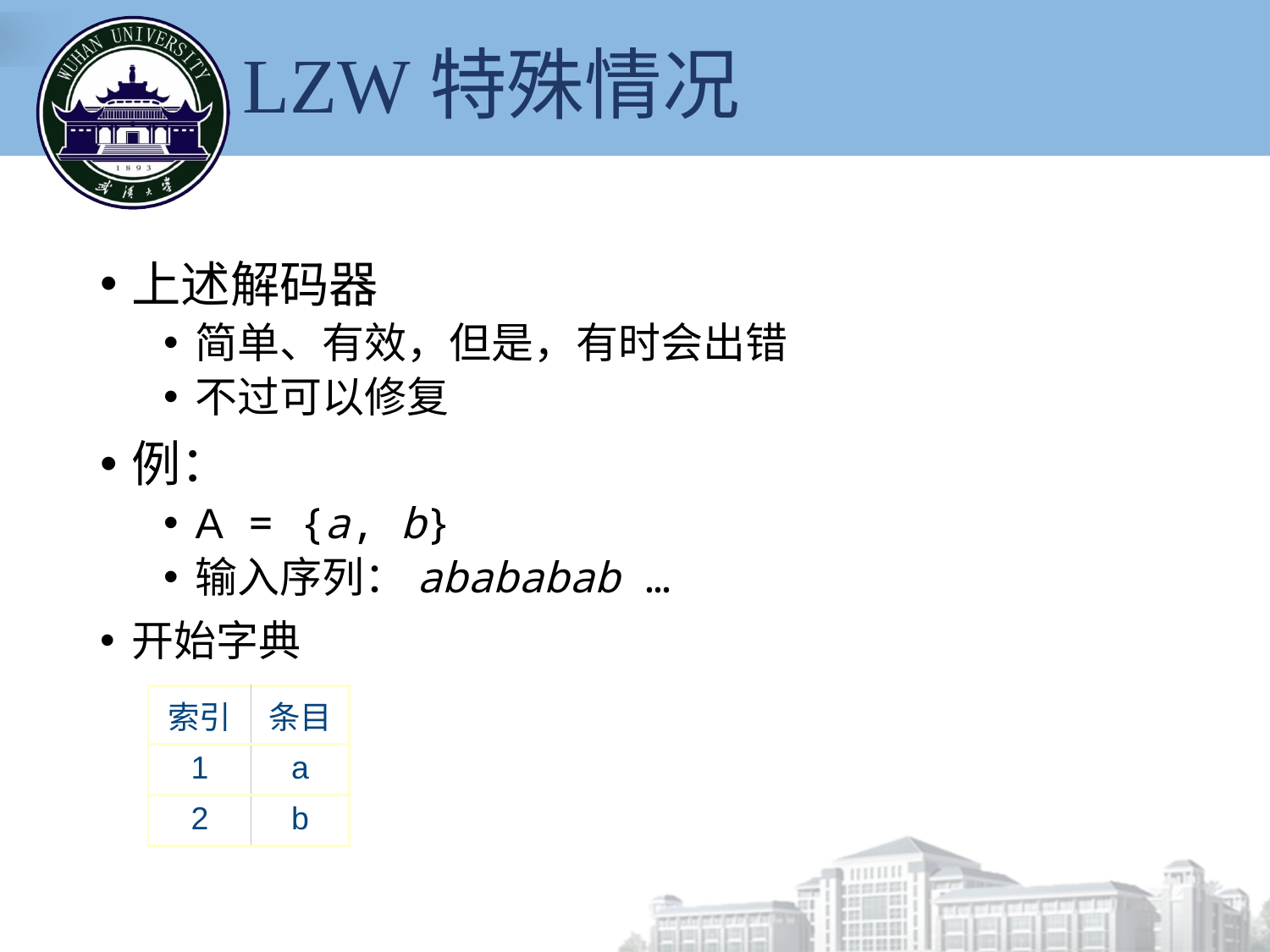

# LZW特殊情况
上述解码器
简单、有效，但是，有时会出错
不过可以修复
例：
A = {a, b}
输入序列：abababab …
开始字典
| 索引 | 条目 |
| --- | --- |
| 1 | a |
| 2 | b |